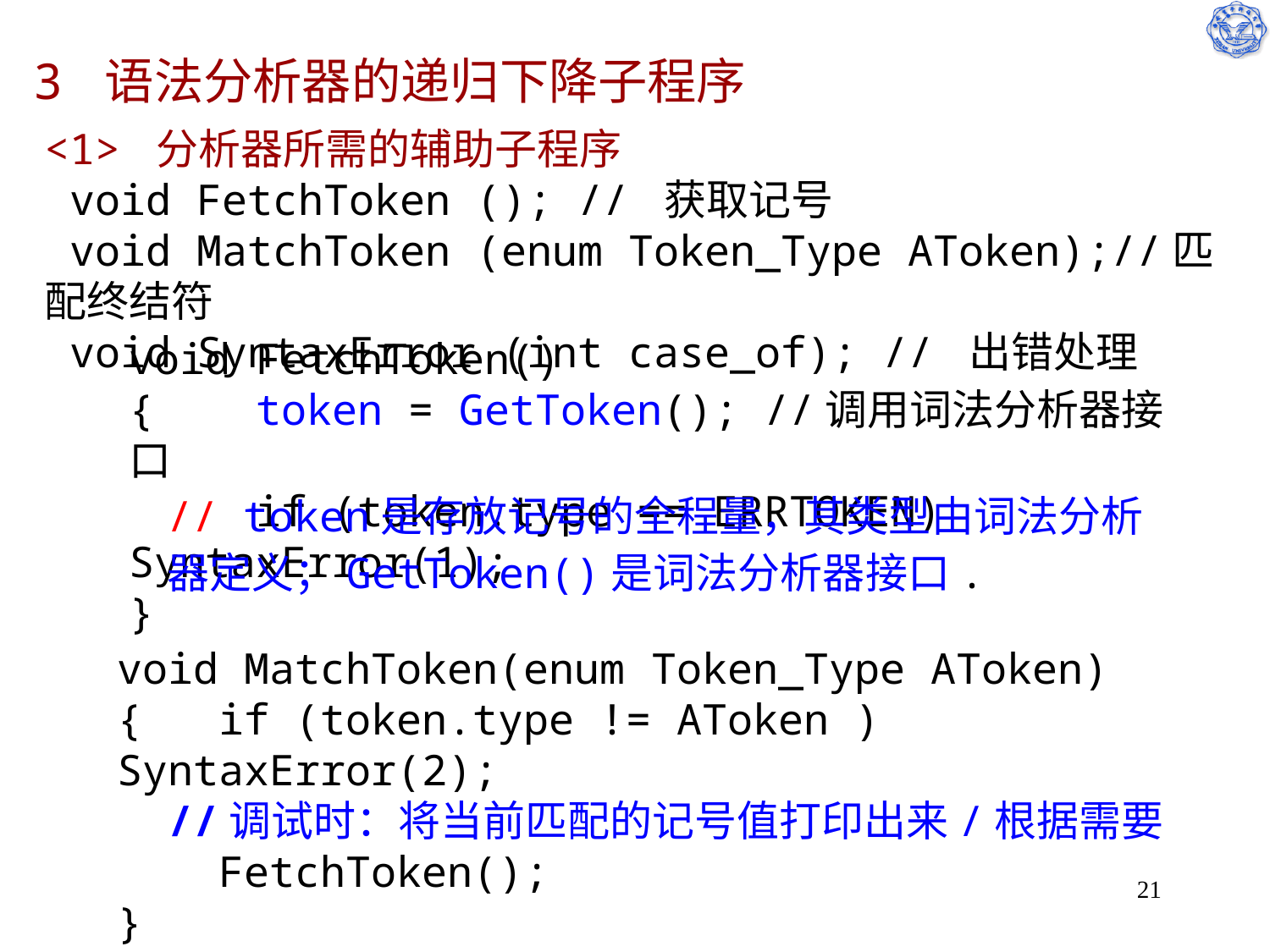

# 3 语法分析器的递归下降子程序
<1> 分析器所需的辅助子程序
 void FetchToken (); // 获取记号
 void MatchToken (enum Token_Type AToken);//匹配终结符
 void SyntaxError (int case_of); // 出错处理
void FetchToken()
{	token = GetToken(); //调用词法分析器接口
	if (token.type == ERRTOKEN) SyntaxError(1);
}
// token是存放记号的全程量，其类型由词法分析器定义；GetToken()是词法分析器接口.
void MatchToken(enum Token_Type AToken)
{   if (token.type != AToken ) SyntaxError(2);
  //调试时：将当前匹配的记号值打印出来/根据需要
    FetchToken();
}
21